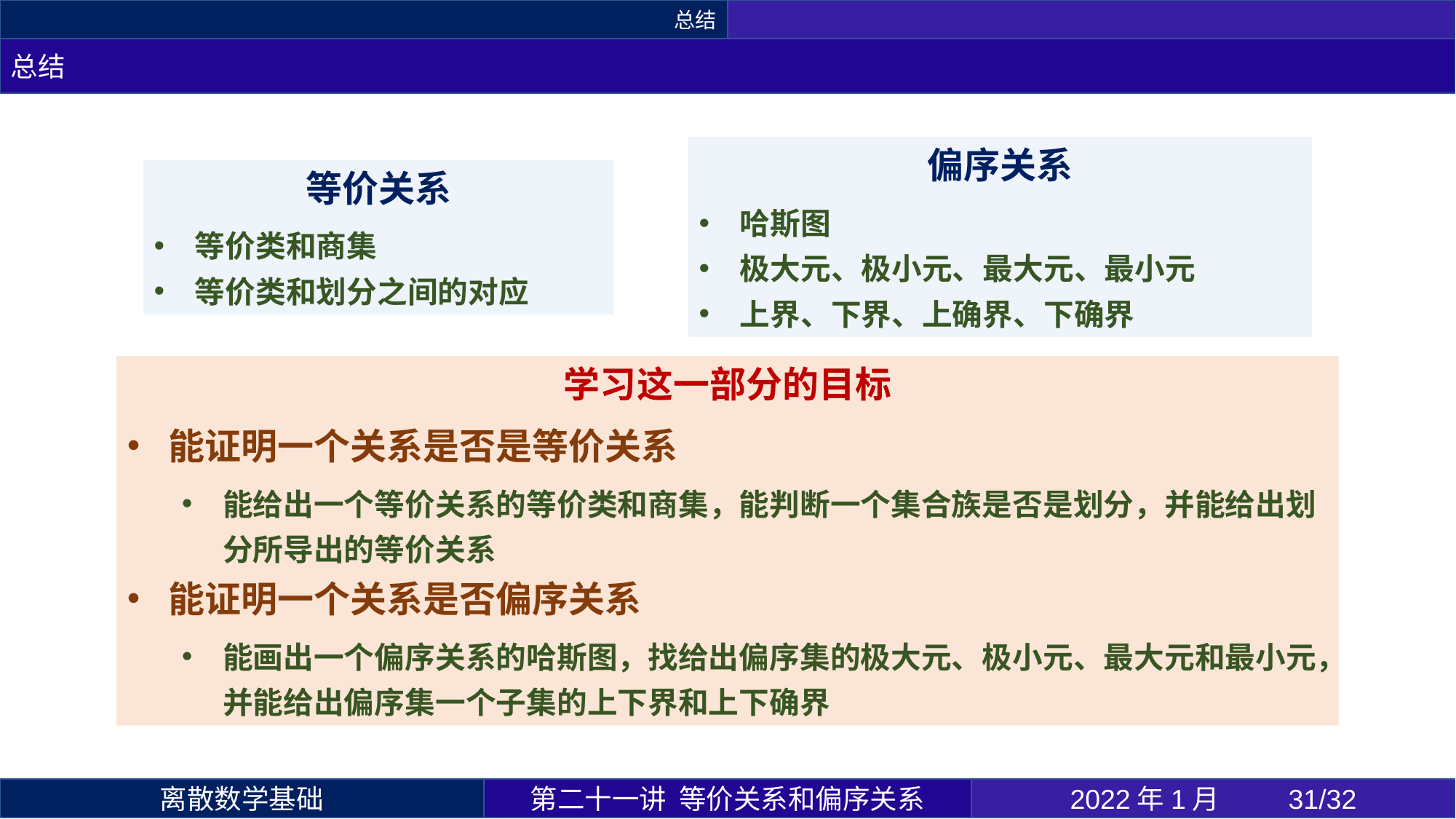

总结
总结
偏序关系
哈斯图
极大元、极小元、最大元、最小元
上界、下界、上确界、下确界
等价关系
等价类和商集
等价类和划分之间的对应
学习这一部分的目标
能证明一个关系是否是等价关系
能给出一个等价关系的等价类和商集，能判断一个集合族是否是划分，并能给出划分所导出的等价关系
能证明一个关系是否偏序关系
能画出一个偏序关系的哈斯图，找给出偏序集的极大元、极小元、最大元和最小元，并能给出偏序集一个子集的上下界和上下确界
第二十一讲  等价关系和偏序关系
2022年1月 	31/32
离散数学基础